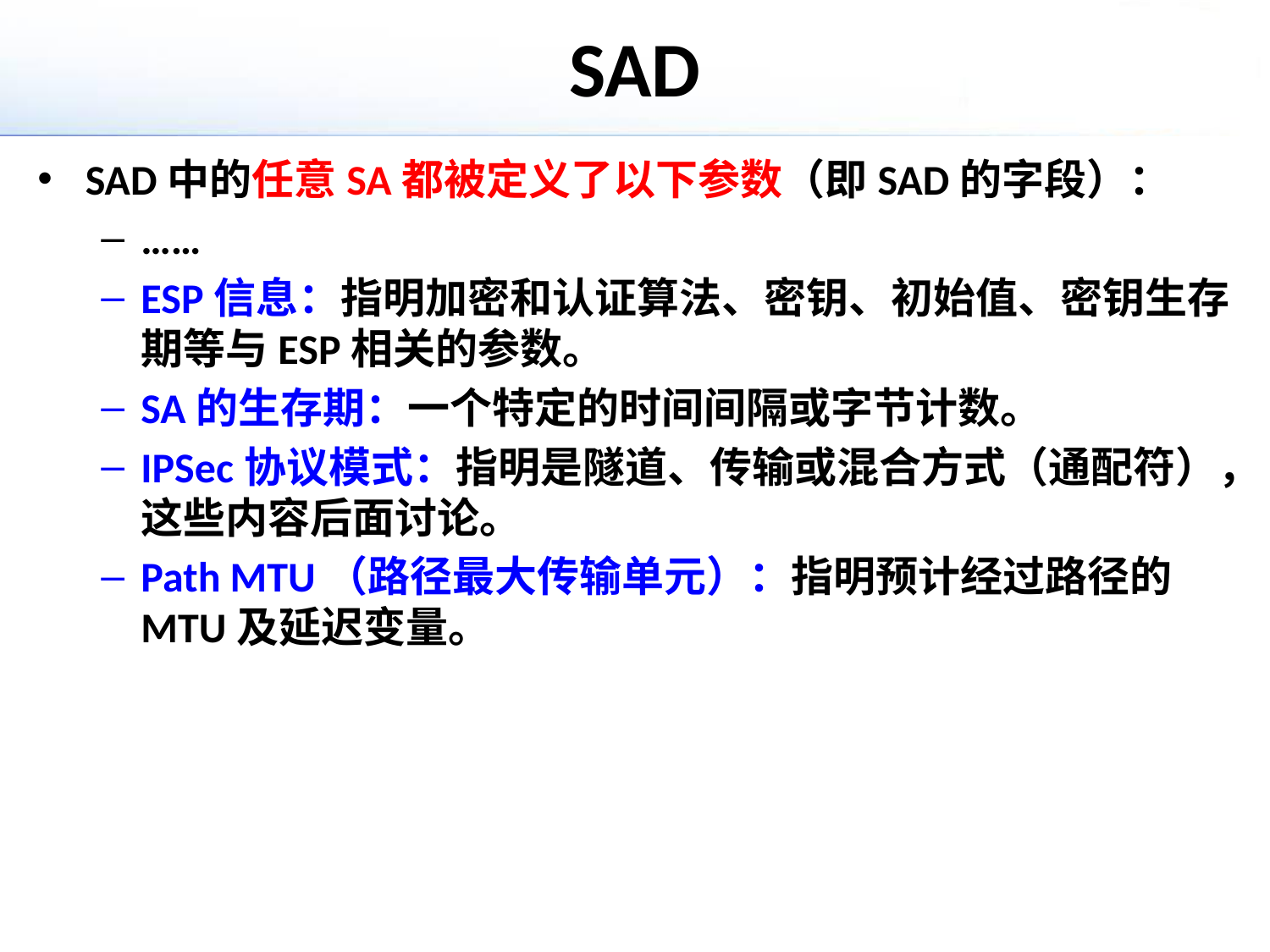

# SAD
SAD中的任意SA都被定义了以下参数（即SAD的字段）：
……
ESP信息：指明加密和认证算法、密钥、初始值、密钥生存期等与ESP相关的参数。
SA的生存期：一个特定的时间间隔或字节计数。
IPSec协议模式：指明是隧道、传输或混合方式（通配符），这些内容后面讨论。
Path MTU（路径最大传输单元）：指明预计经过路径的MTU及延迟变量。